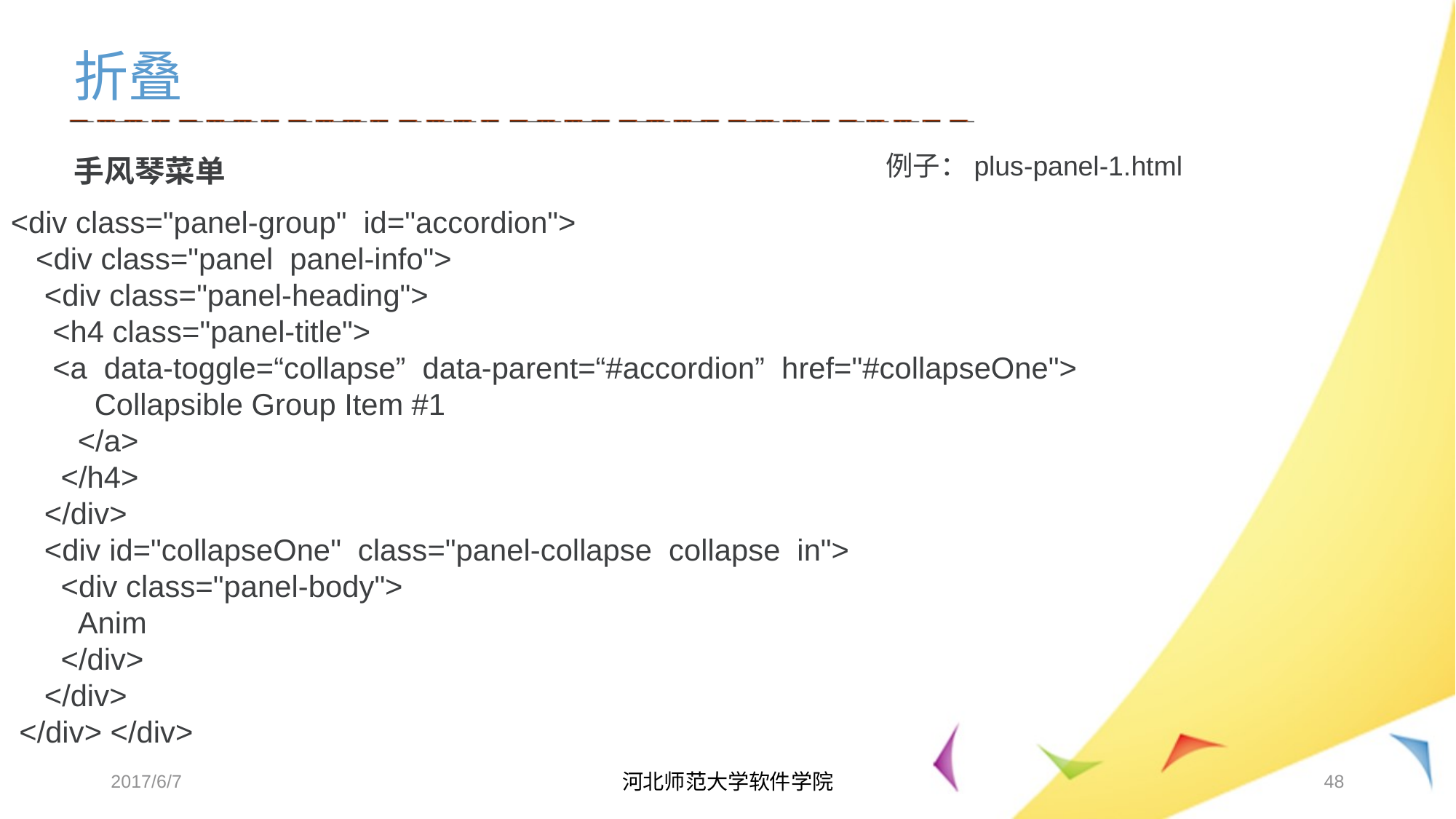

折叠
例子：plus-panel-1.html
手风琴菜单
<div class="panel-group"  id="accordion">
   <div class="panel  panel-info">
    <div class="panel-heading">
     <h4 class="panel-title">
     <a  data-toggle=“collapse”  data-parent=“#accordion”  href="#collapseOne">
          Collapsible Group Item #1
        </a>
      </h4>
    </div>
    <div id="collapseOne"  class="panel-collapse  collapse  in">
      <div class="panel-body">
        Anim
      </div>
    </div>
 </div> </div>

2017/6/7
河北师范大学软件学院
48